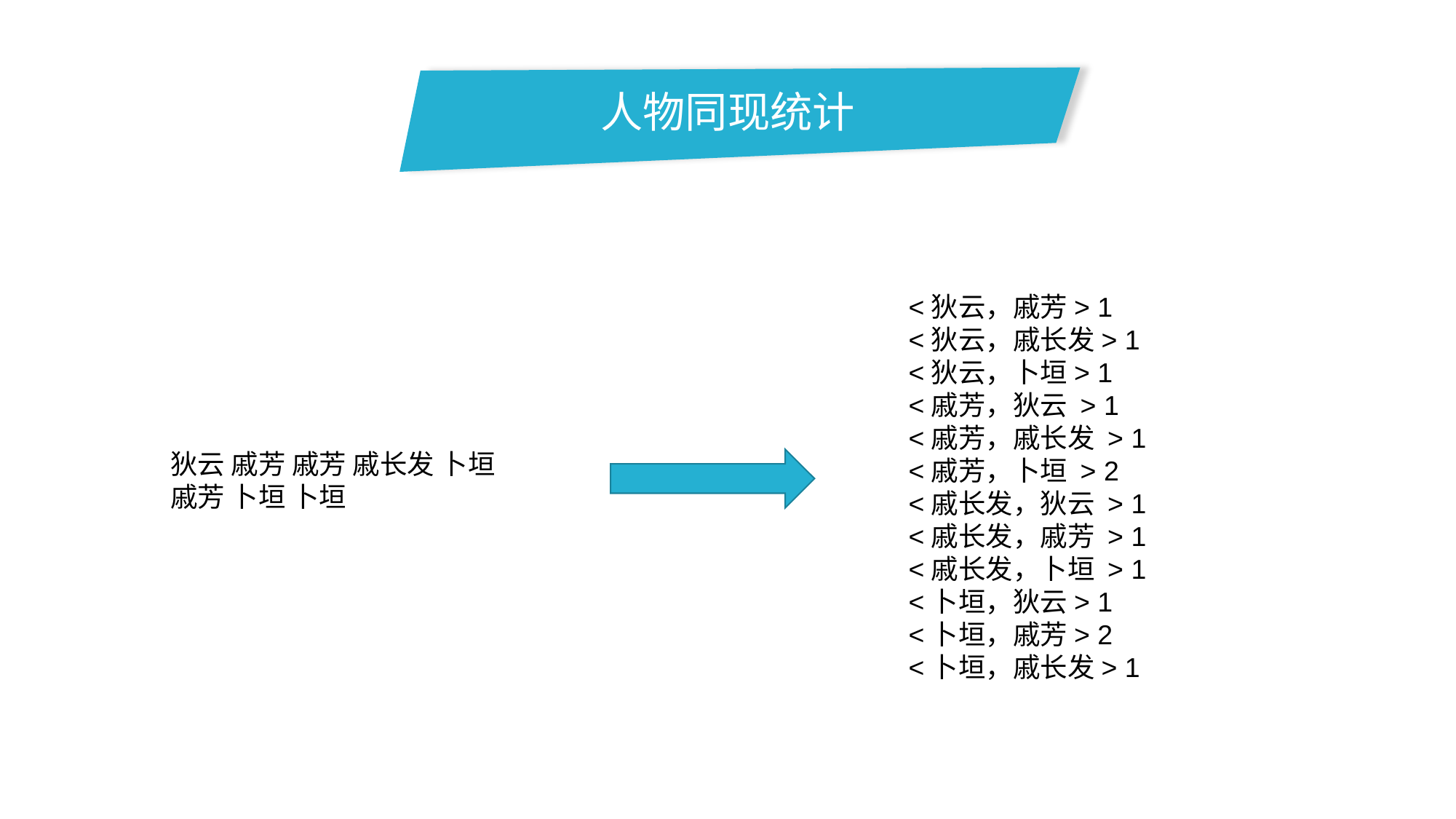

人物同现统计
<狄云，戚芳> 1
<狄云，戚长发> 1
<狄云，卜垣> 1
<戚芳，狄云 > 1
<戚芳，戚长发 > 1
<戚芳，卜垣 > 2
<戚长发，狄云 > 1
<戚长发，戚芳 > 1
<戚长发，卜垣 > 1
<卜垣，狄云> 1
<卜垣，戚芳> 2
<卜垣，戚长发> 1
狄云 戚芳 戚芳 戚长发 卜垣
戚芳 卜垣 卜垣